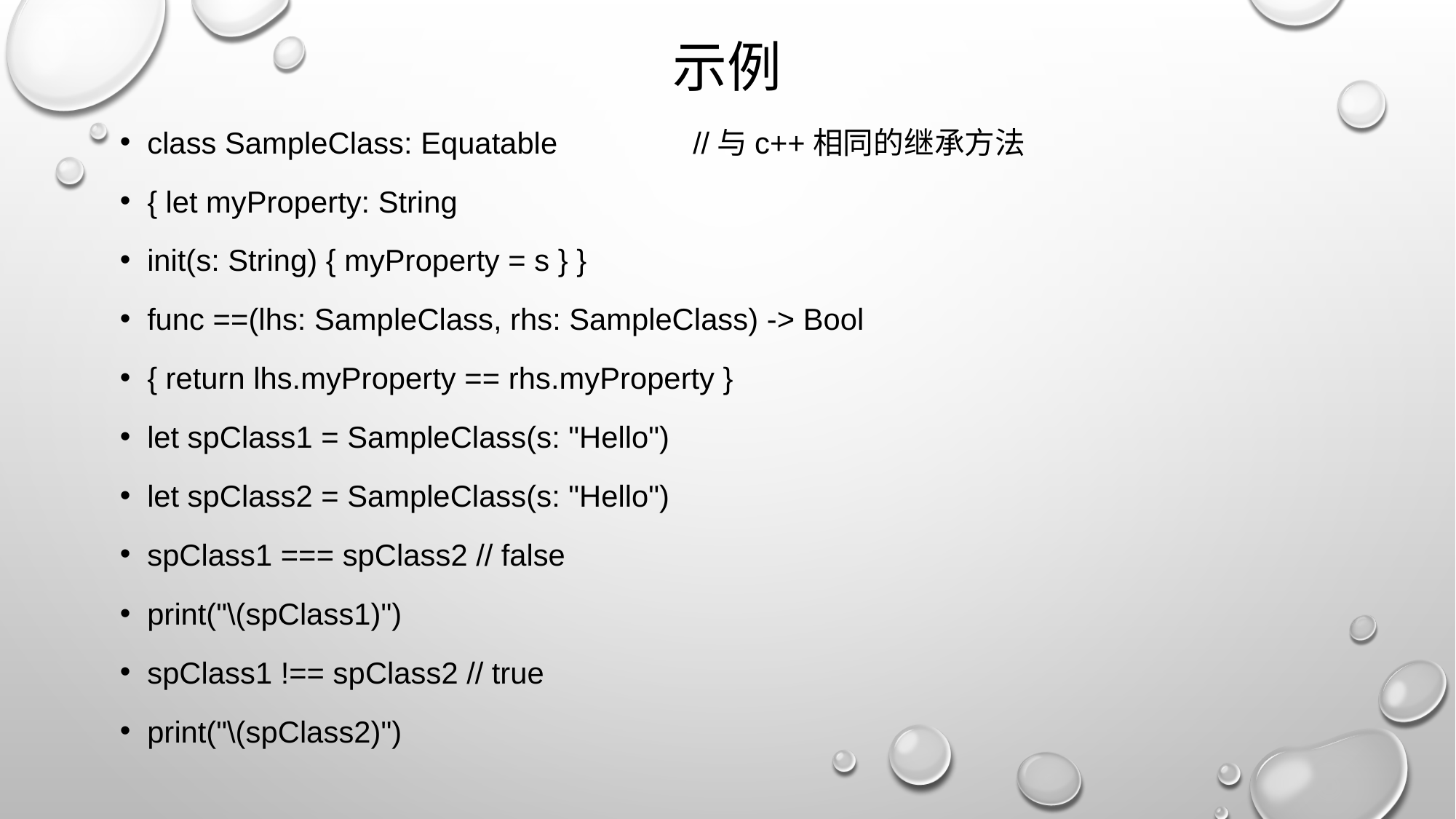

# 示例
class SampleClass: Equatable    	//与c++相同的继承方法
{ let myProperty: String
init(s: String) { myProperty = s } }
func ==(lhs: SampleClass, rhs: SampleClass) -> Bool
{ return lhs.myProperty == rhs.myProperty }
let spClass1 = SampleClass(s: "Hello")
let spClass2 = SampleClass(s: "Hello")
spClass1 === spClass2 // false
print("\(spClass1)")
spClass1 !== spClass2 // true
print("\(spClass2)")